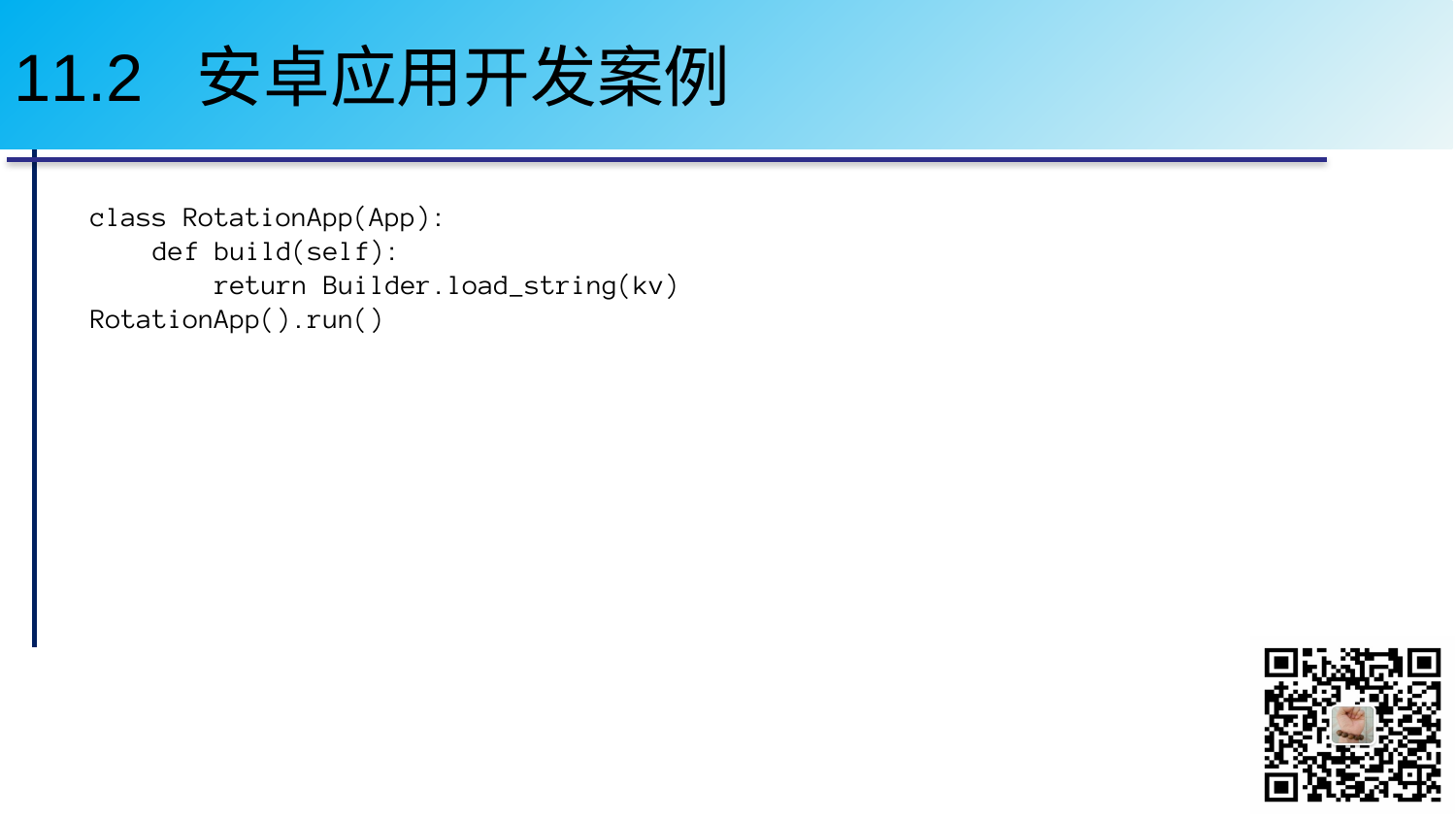

# 11.2  安卓应用开发案例
class RotationApp(App):
    def build(self):
        return Builder.load_string(kv)
RotationApp().run()